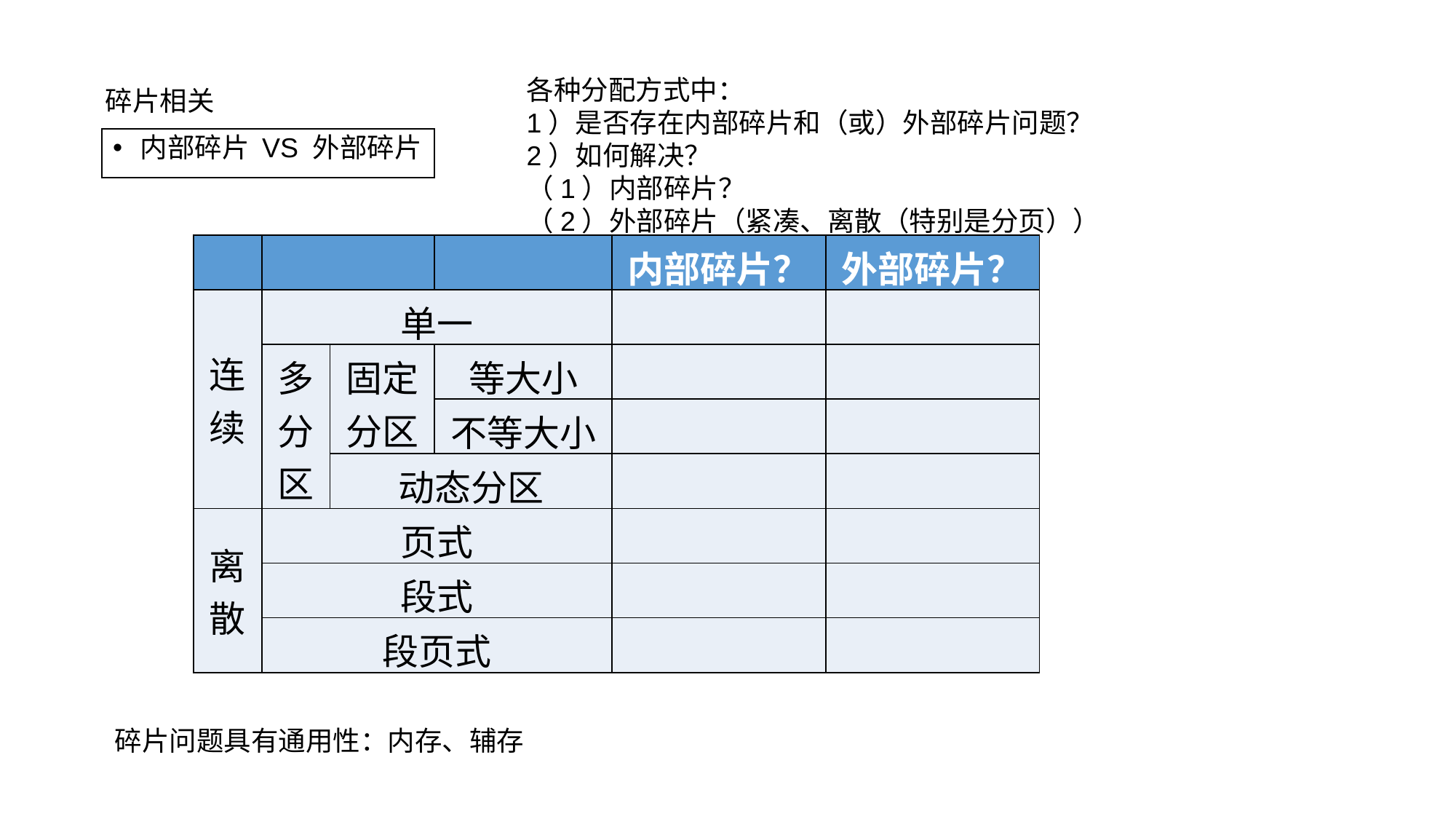

各种分配方式中：
1）是否存在内部碎片和（或）外部碎片问题？
2）如何解决？
（1）内部碎片？
（2）外部碎片（紧凑、离散（特别是分页））
碎片相关
内部碎片 VS 外部碎片

|  |  |  |  | 内部碎片？ | 外部碎片？ |
| --- | --- | --- | --- | --- | --- |
| 连 续 | 单一 |  |  |  |  |
|  | 多 分 区 | 固定 分区 | 等大小 |  |  |
|  |  |  | 不等大小 |  |  |
|  |  | 动态分区 |  |  |  |
| 离 散 | 页式 |  |  |  |  |
|  | 段式 |  |  |  |  |
|  | 段页式 |  |  |  |  |
碎片问题具有通用性：内存、辅存